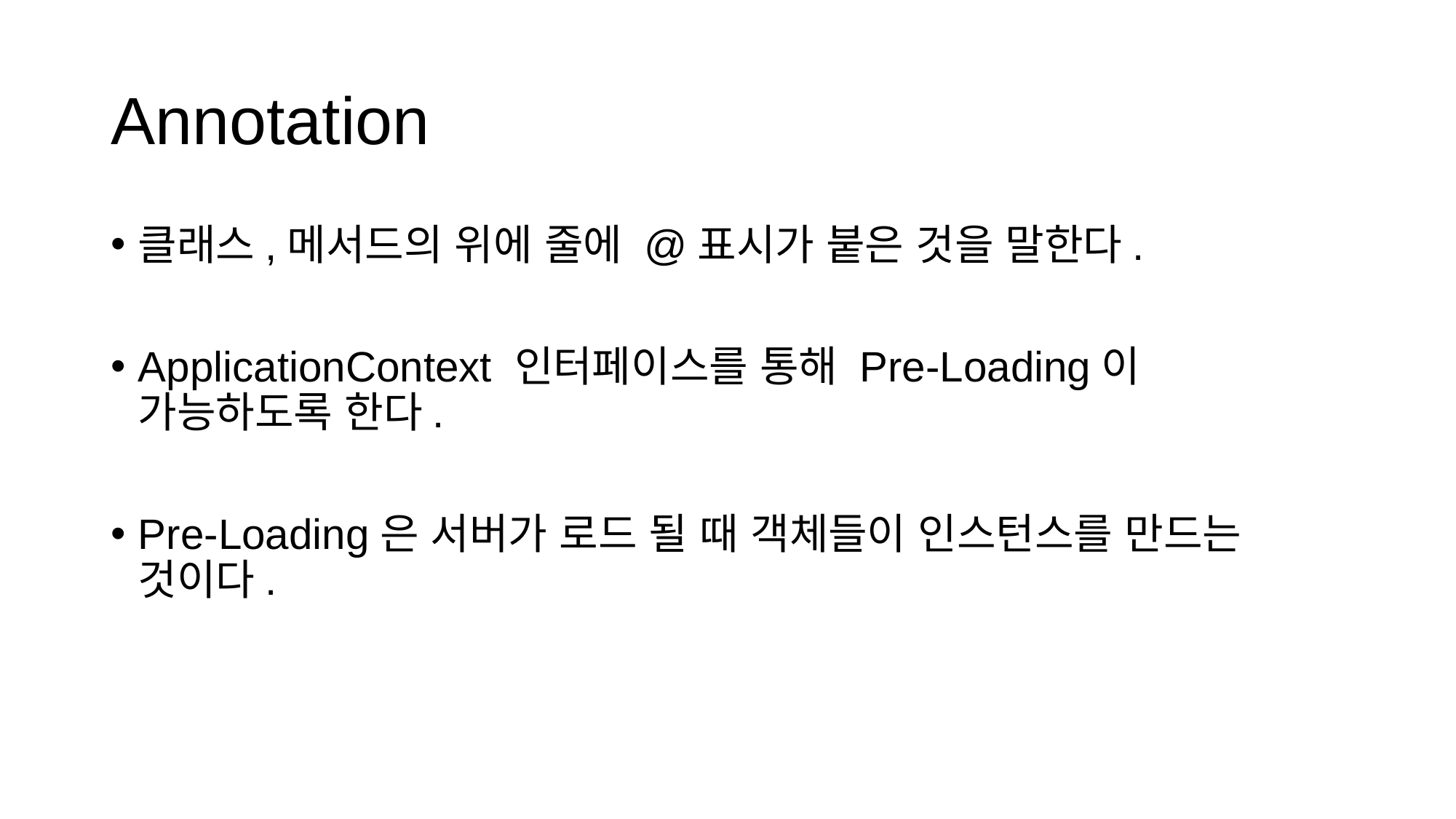

# Annotation
클래스,메서드의 위에 줄에 @표시가 붙은 것을 말한다.

ApplicationContext 인터페이스를 통해 Pre-Loading이 가능하도록 한다.

Pre-Loading은 서버가 로드 될 때 객체들이 인스턴스를 만드는 것이다.